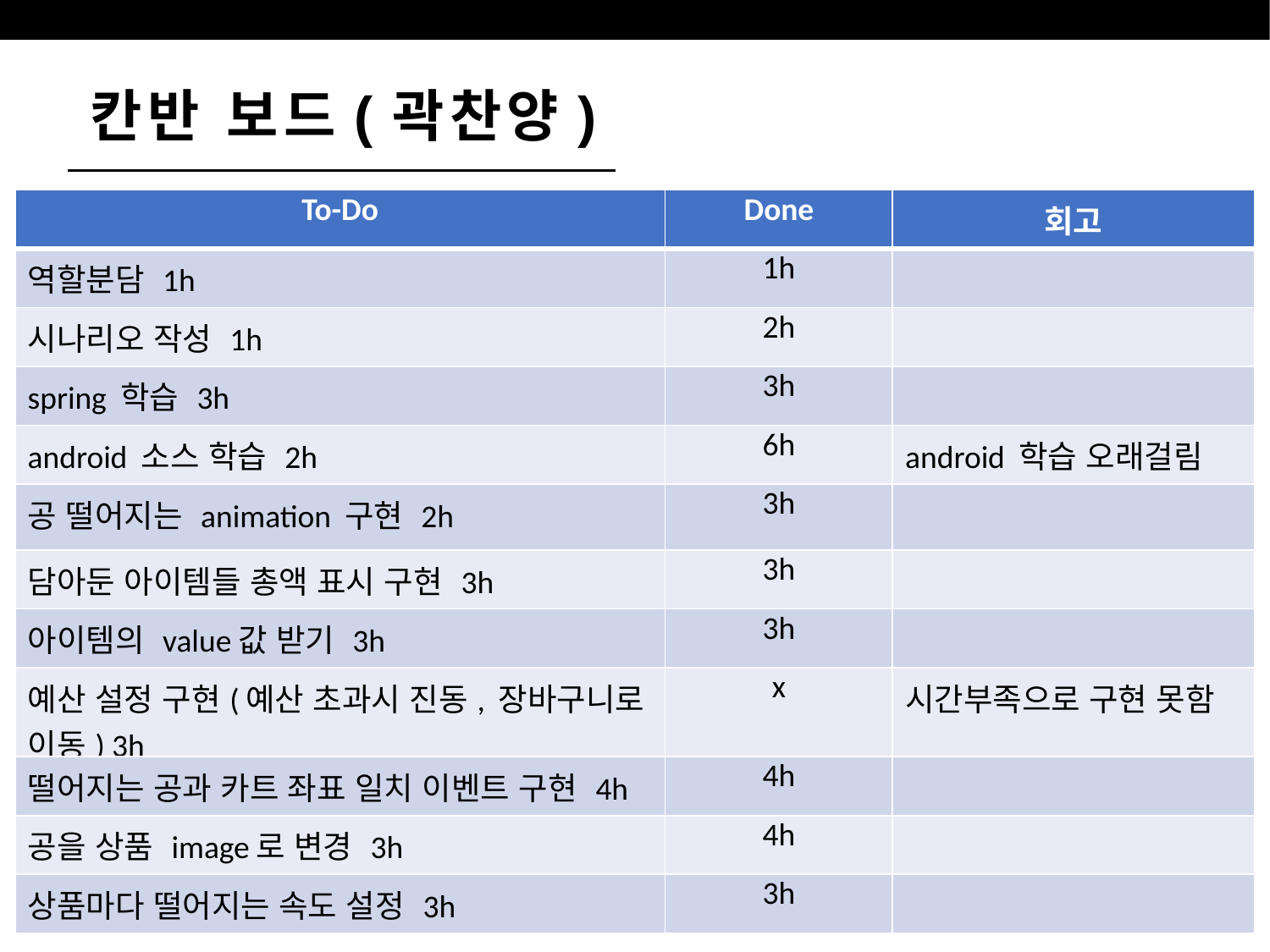

칸반 보드(곽찬양)
| To-Do | Done | 회고 |
| --- | --- | --- |
| 역할분담 1h | 1h |  |
| 시나리오 작성 1h | 2h |  |
| spring 학습 3h | 3h |  |
| android 소스 학습 2h | 6h | android 학습 오래걸림 |
| 공 떨어지는 animation 구현 2h | 3h |  |
| 담아둔 아이템들 총액 표시 구현 3h | 3h |  |
| 아이템의 value값 받기 3h | 3h |  |
| 예산 설정 구현(예산 초과시 진동, 장바구니로 이동) 3h | x | 시간부족으로 구현 못함 |
| 떨어지는 공과 카트 좌표 일치 이벤트 구현 4h | 4h |  |
| 공을 상품 image로 변경 3h | 4h |  |
| 상품마다 떨어지는 속도 설정 3h | 3h |  |